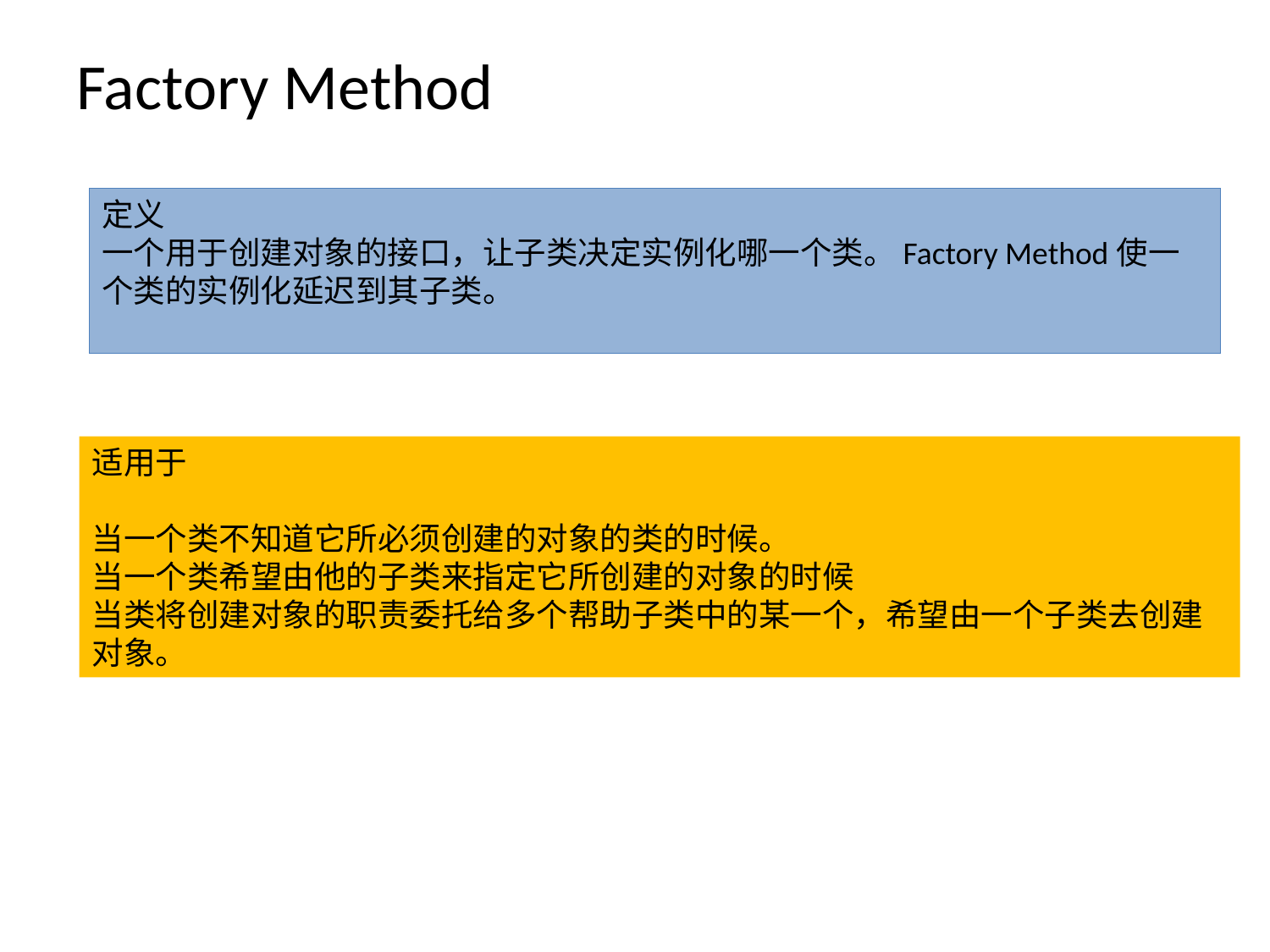

# Factory Method
定义
一个用于创建对象的接口，让子类决定实例化哪一个类。Factory Method使一个类的实例化延迟到其子类。

适用于

当一个类不知道它所必须创建的对象的类的时候。
当一个类希望由他的子类来指定它所创建的对象的时候
当类将创建对象的职责委托给多个帮助子类中的某一个，希望由一个子类去创建对象。